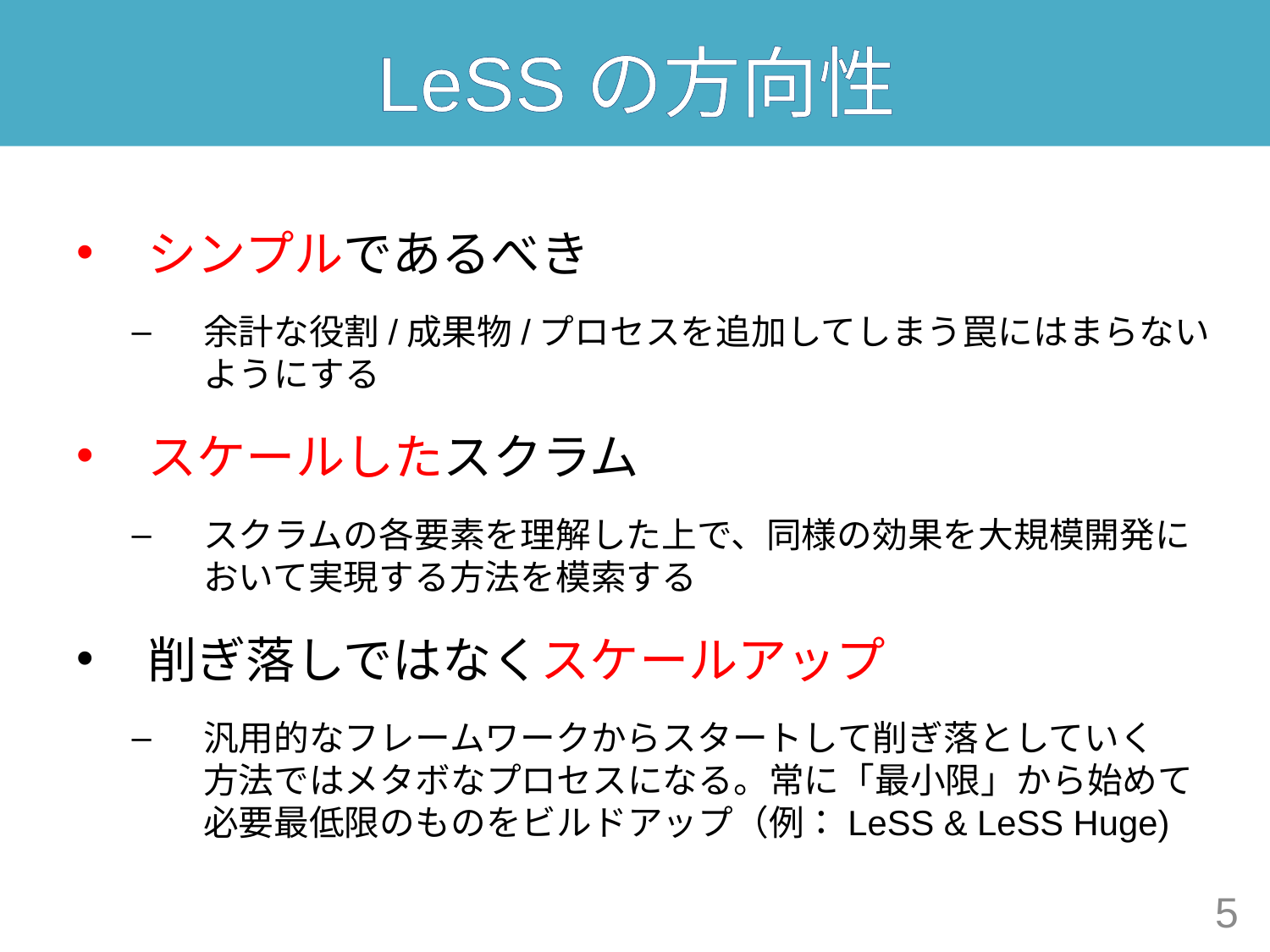

# LeSSの方向性
シンプルであるべき
余計な役割/成果物/プロセスを追加してしまう罠にはまらないようにする
スケールしたスクラム
スクラムの各要素を理解した上で、同様の効果を大規模開発において実現する方法を模索する
削ぎ落しではなくスケールアップ
汎用的なフレームワークからスタートして削ぎ落としていく
方法ではメタボなプロセスになる。常に「最小限」から始めて必要最低限のものをビルドアップ（例：LeSS & LeSS Huge)
5